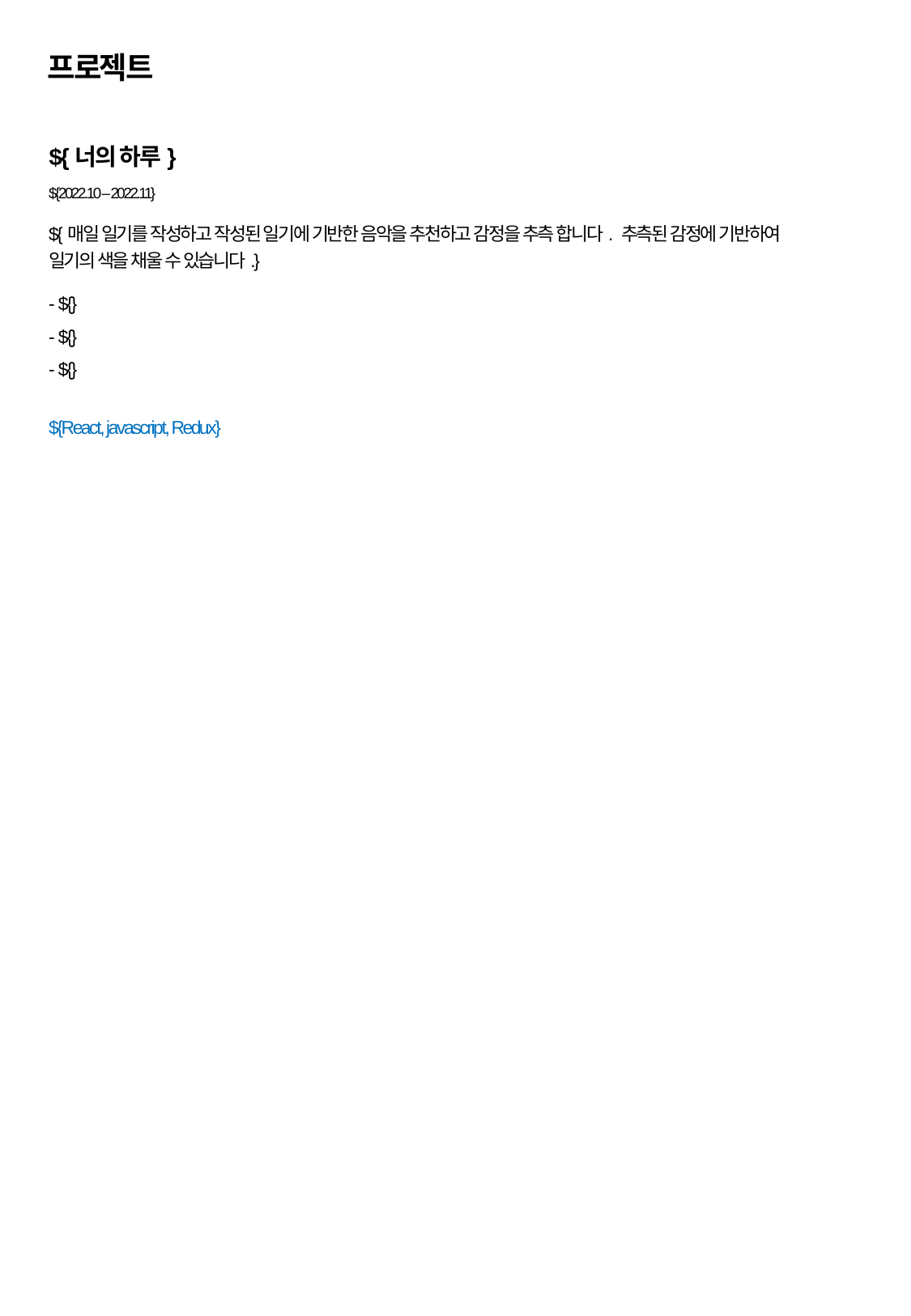

프로젝트
${너의 하루}
${2022.10 – 2022.11}
${매일 일기를 작성하고 작성된 일기에 기반한 음악을 추천하고 감정을 추측 합니다. 추측된 감정에 기반하여 일기의 색을 채울 수 있습니다.}
- ${}
- ${}
- ${}
${React, javascript, Redux}